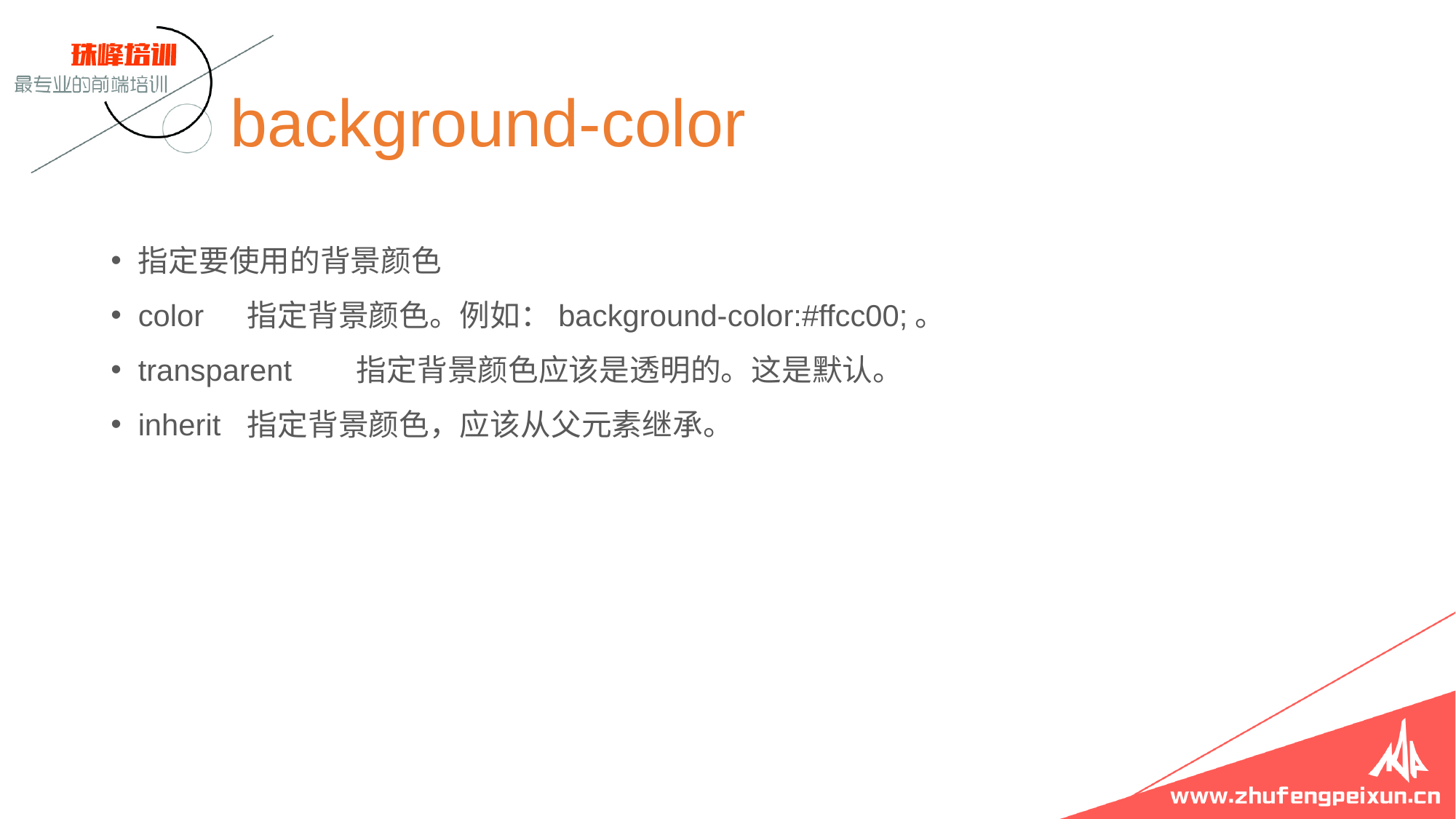

# background-color
指定要使用的背景颜色
color	指定背景颜色。例如：background-color:#ffcc00;。
transparent	指定背景颜色应该是透明的。这是默认。
inherit	指定背景颜色，应该从父元素继承。